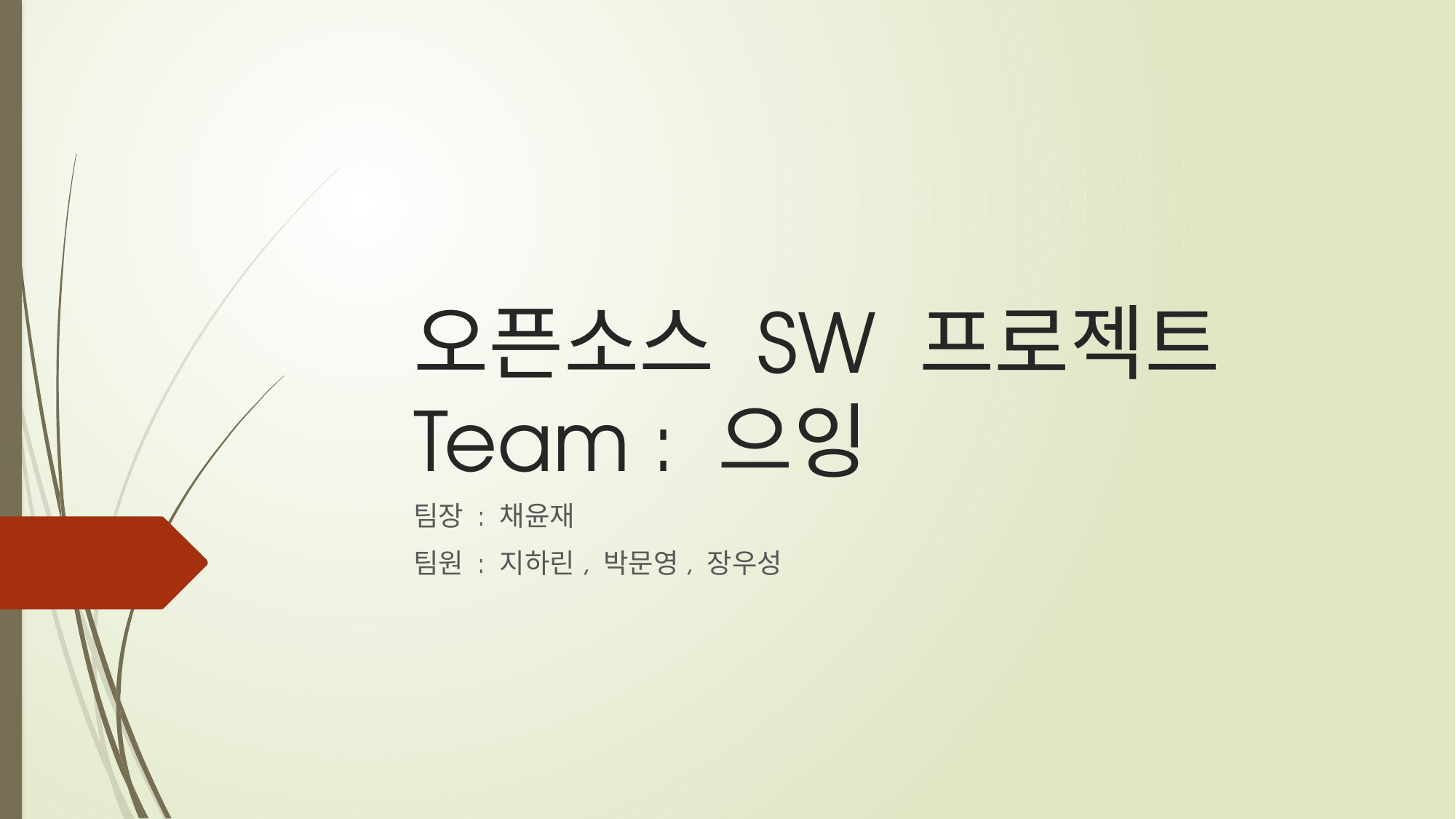

# 오픈소스 SW 프로젝트 Team : 으잉
팀장 : 채윤재
팀원 : 지하린, 박문영, 장우성